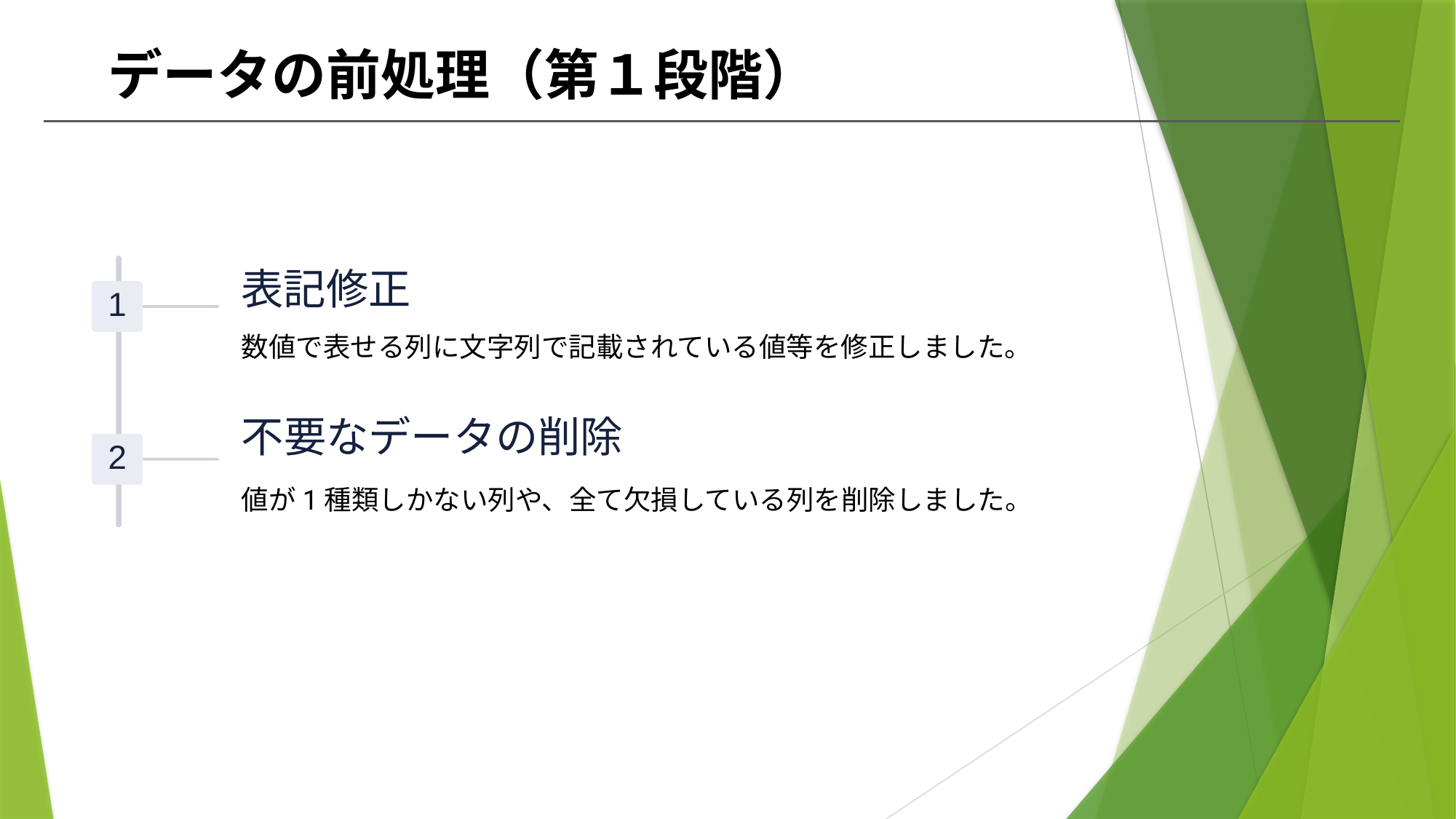

# データの前処理（第１段階）
このページには「方法」を書きます。
P6の「問題・目的」に対して
・どんな手法（方法）で何が得られるか
・どこのデータ（アップル引っ越し社）
・作成期間
・データ数（学習データ／予測データ）
・どんな手法（プロフェット）
を記載しましょう。

表記修正

1

数値で表せる列に文字列で記載されている値等を修正しました。

不要なデータの削除

2

値が1種類しかない列や、全て欠損している列を削除しました。